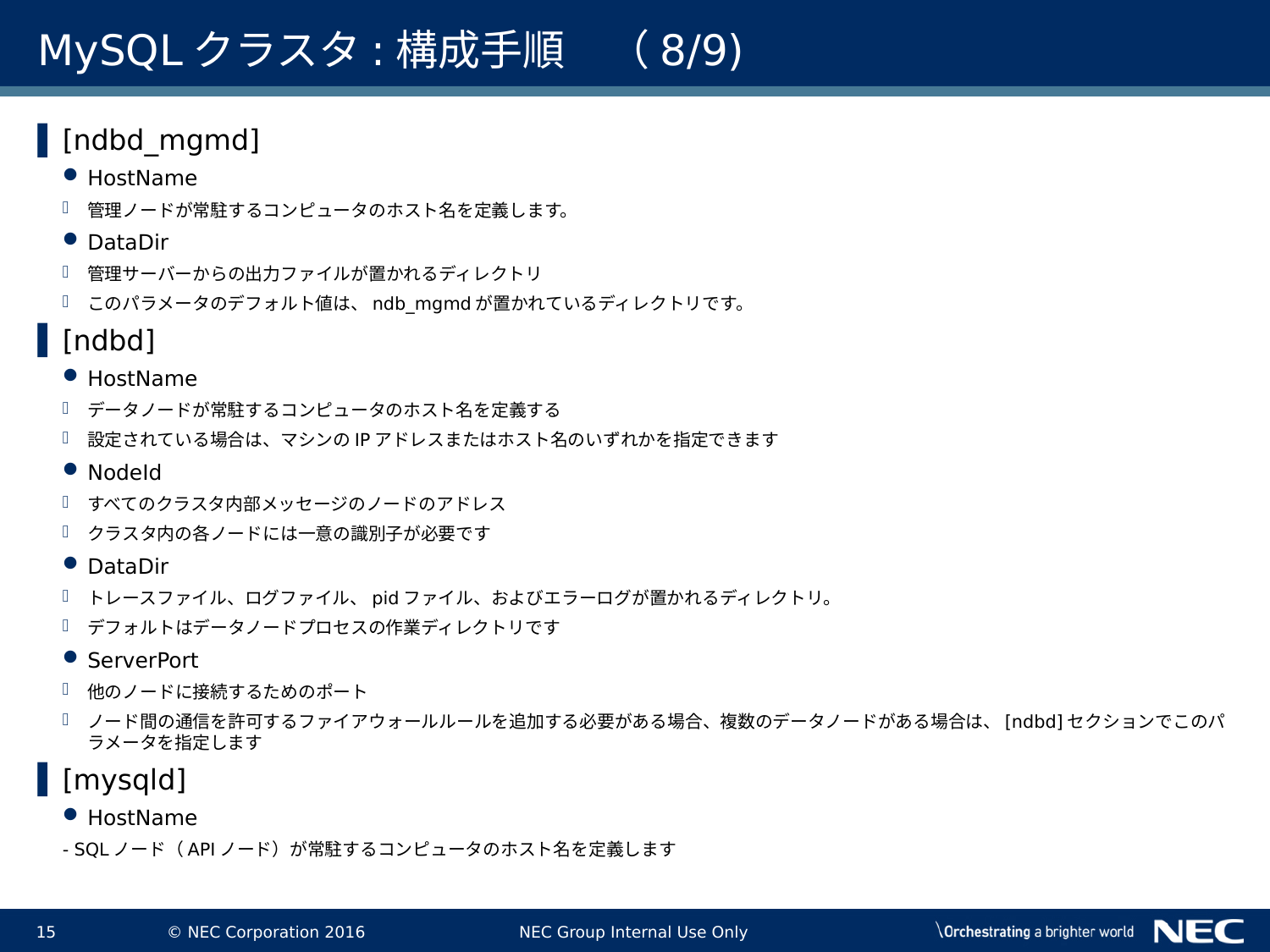

# MySQLクラスタ:構成手順　（8/9)
[ndbd_mgmd]
HostName
管理ノードが常駐するコンピュータのホスト名を定義します。
DataDir
管理サーバーからの出力ファイルが置かれるディレクトリ
このパラメータのデフォルト値は、ndb_mgmdが置かれているディレクトリです。
[ndbd]
HostName
データノードが常駐するコンピュータのホスト名を定義する
設定されている場合は、マシンのIPアドレスまたはホスト名のいずれかを指定できます
NodeId
すべてのクラスタ内部メッセージのノードのアドレス
クラスタ内の各ノードには一意の識別子が必要です
DataDir
トレースファイル、ログファイル、pidファイル、およびエラーログが置かれるディレクトリ。
デフォルトはデータノードプロセスの作業ディレクトリです
ServerPort
他のノードに接続するためのポート
ノード間の通信を許可するファイアウォールルールを追加する必要がある場合、複数のデータノードがある場合は、[ndbd]セクションでこのパラメータを指定します
[mysqld]
HostName
- SQLノード（APIノード）が常駐するコンピュータのホスト名を定義します